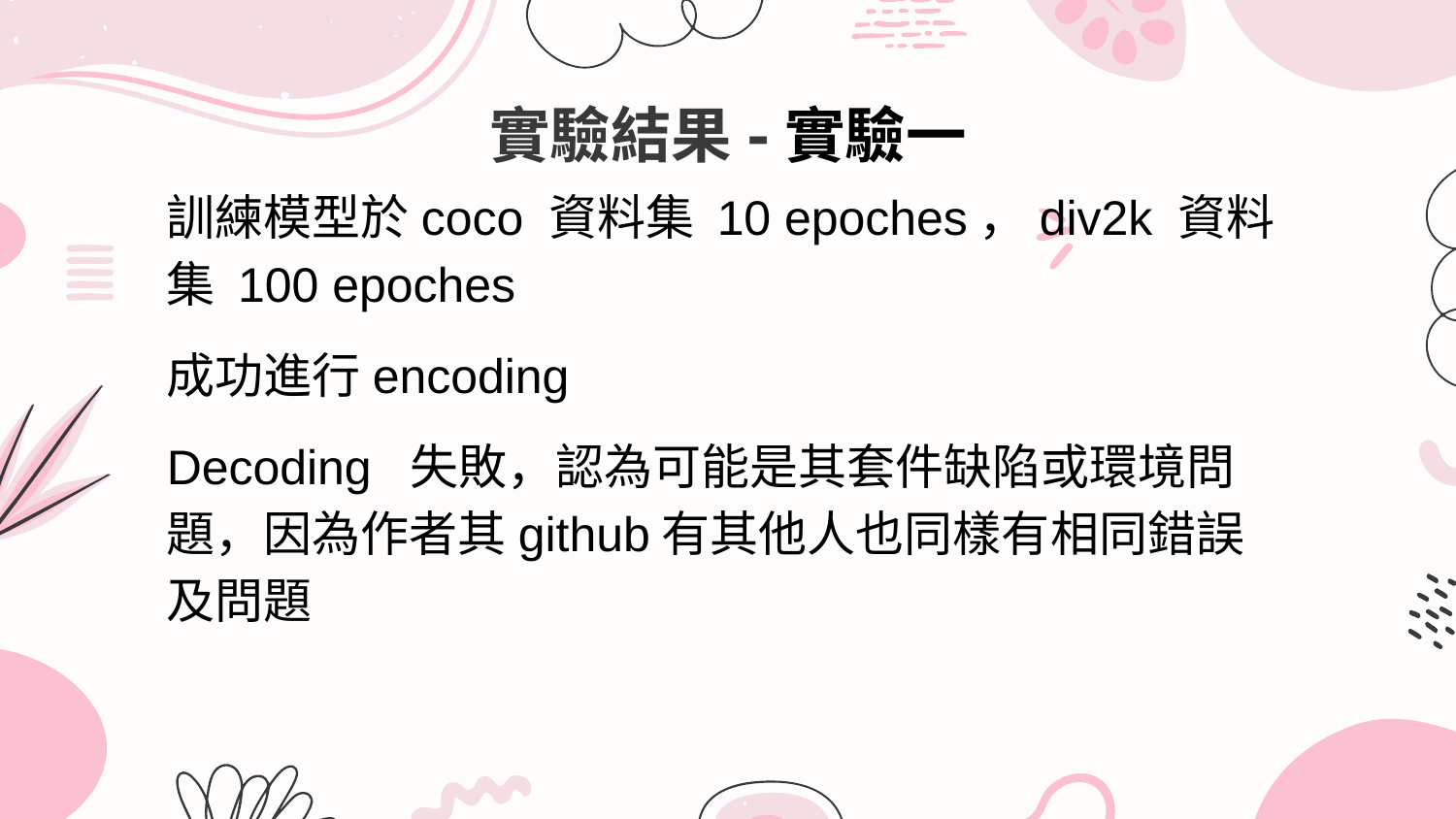

# 實驗結果-實驗一
訓練模型於coco 資料集 10 epoches，div2k 資料集 100 epoches
成功進行encoding
Decoding  失敗，認為可能是其套件缺陷或環境問題，因為作者其github有其他人也同樣有相同錯誤及問題